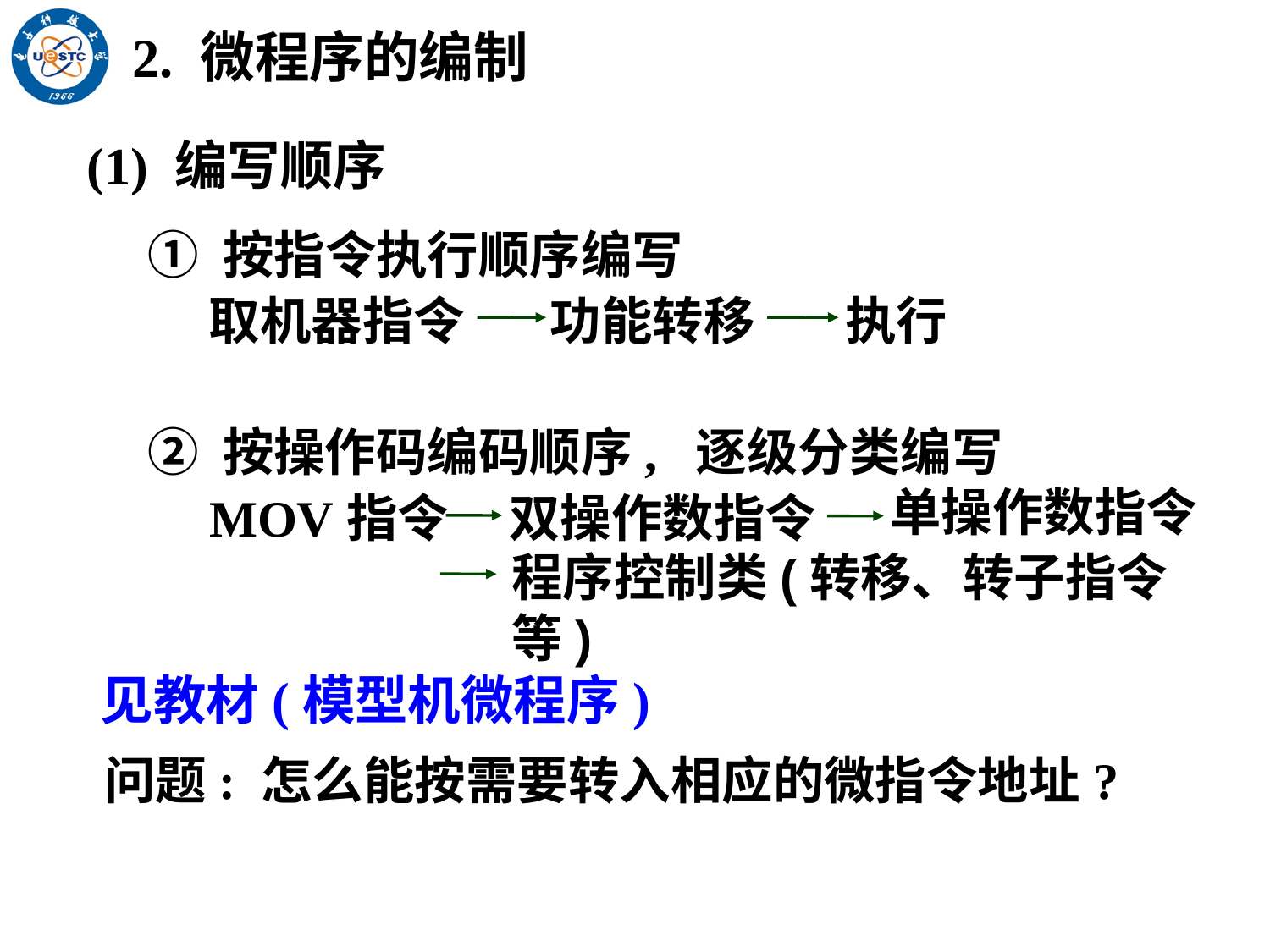

2. 微程序的编制
(1) 编写顺序
① 按指令执行顺序编写
取机器指令
功能转移
执行

② 按操作码编码顺序,  逐级分类编写
单操作数指令
MOV指令
双操作数指令

程序控制类(转移、转子指令等)

见教材(模型机微程序)
问题: 怎么能按需要转入相应的微指令地址?